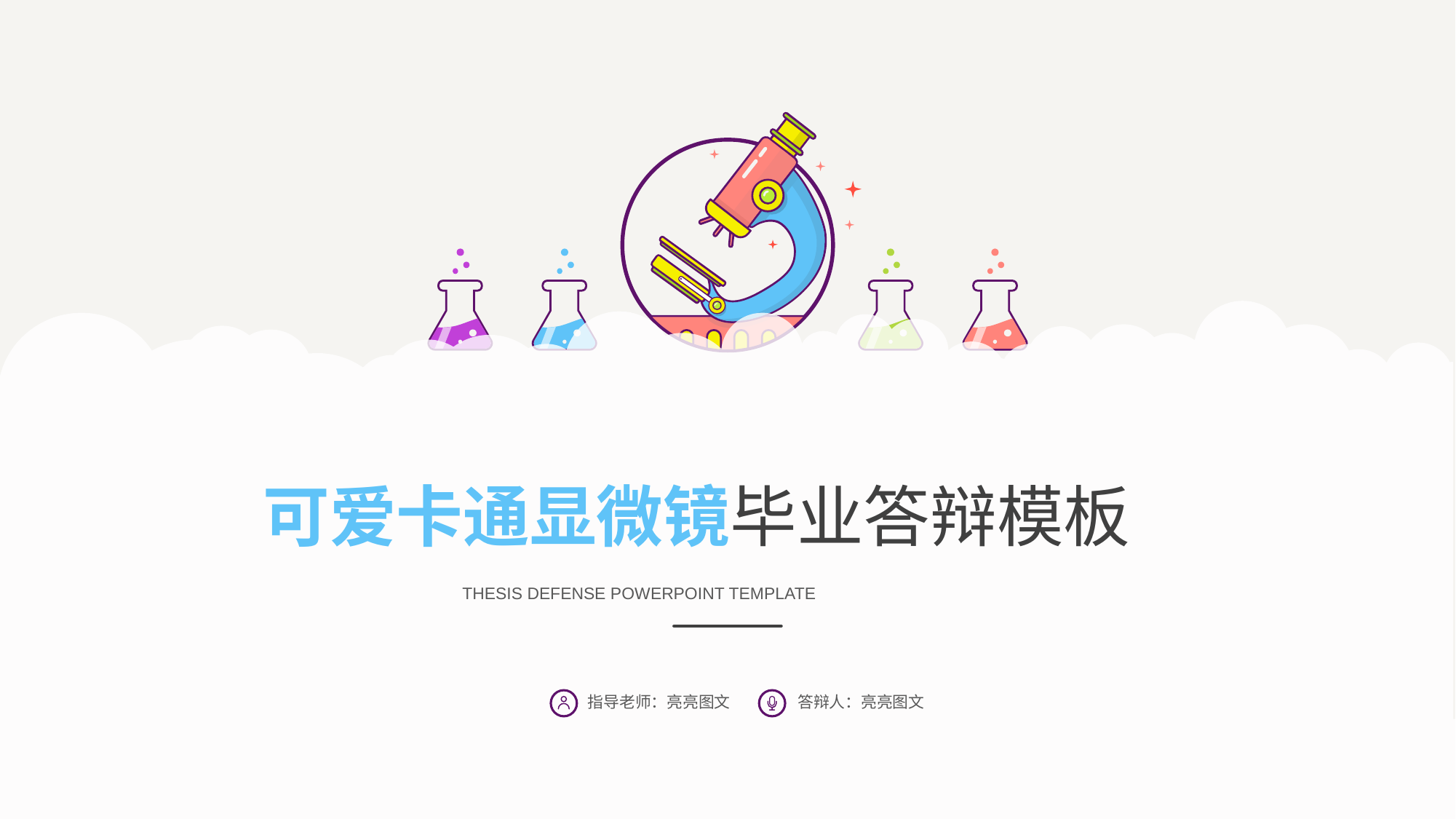

可爱卡通显微镜毕业答辩模板
THESIS DEFENSE POWERPOINT TEMPLATE
指导老师：亮亮图文
答辩人：亮亮图文